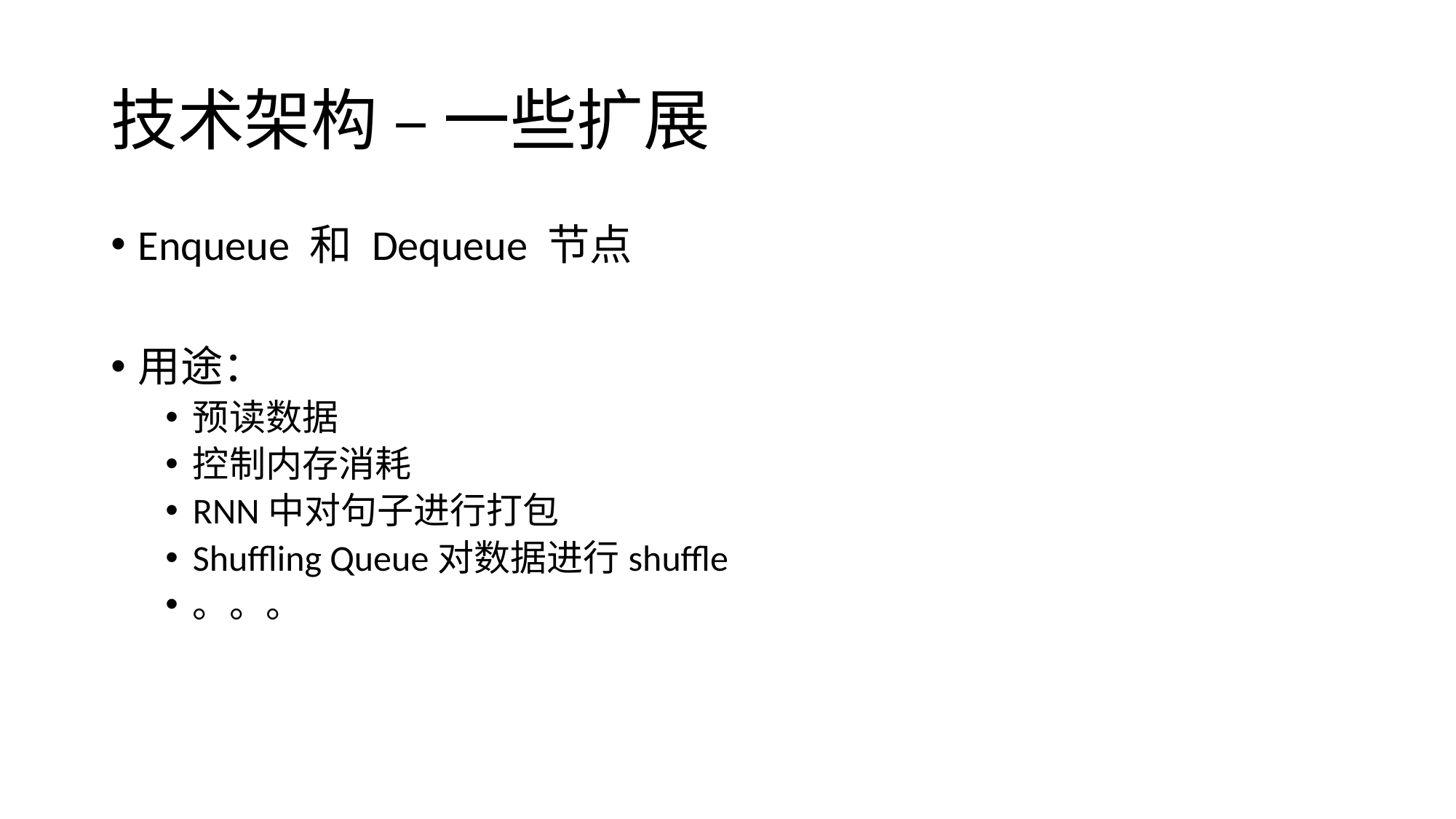

# 技术架构 – 一些扩展
Enqueue 和 Dequeue 节点

用途：
预读数据
控制内存消耗
RNN中对句子进行打包
Shuffling Queue对数据进行shuffle
。。。